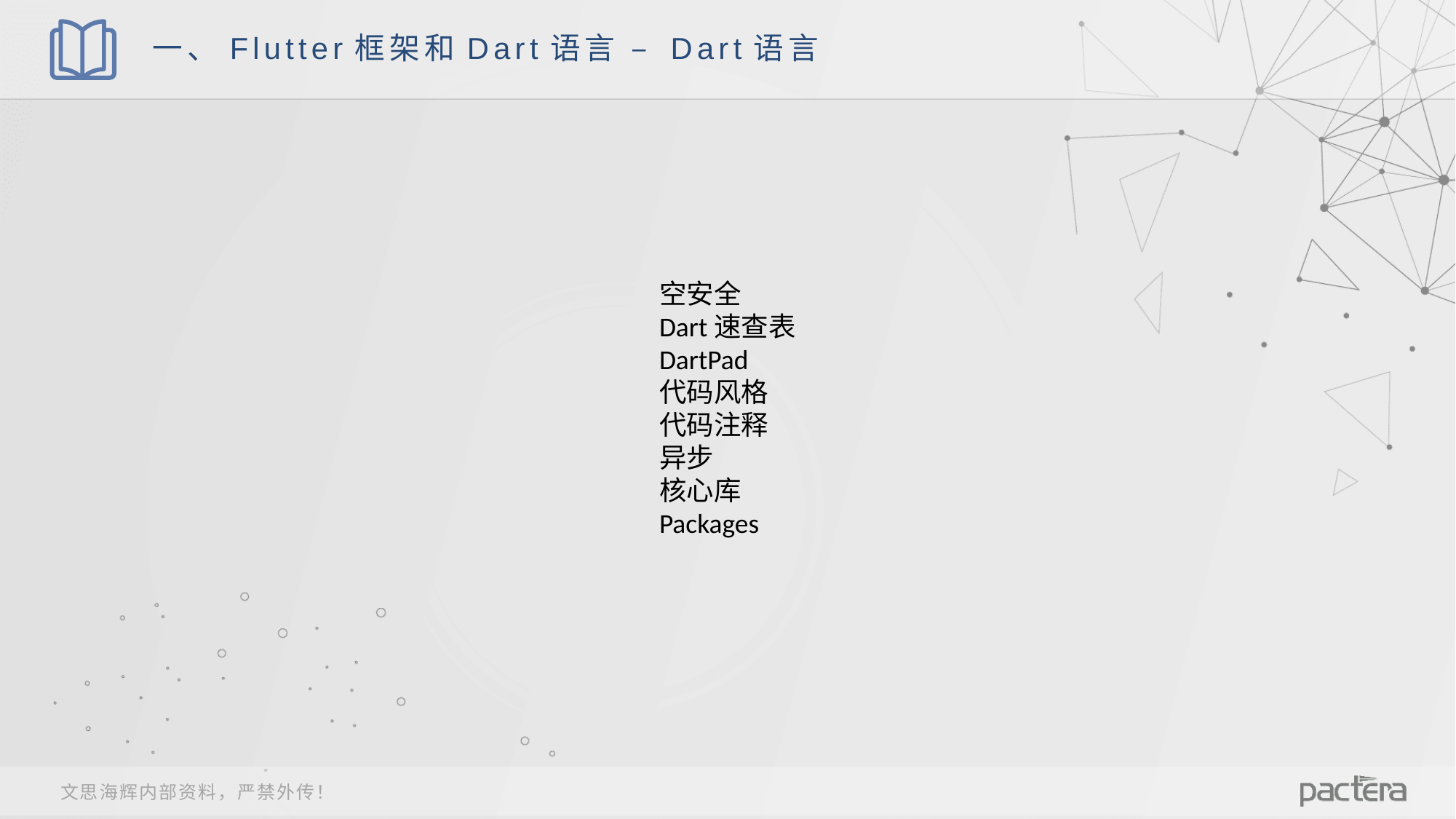

# 一、Flutter框架和Dart语言 – Dart语言
空安全
Dart速查表
DartPad
代码风格
代码注释
异步
核心库
Packages